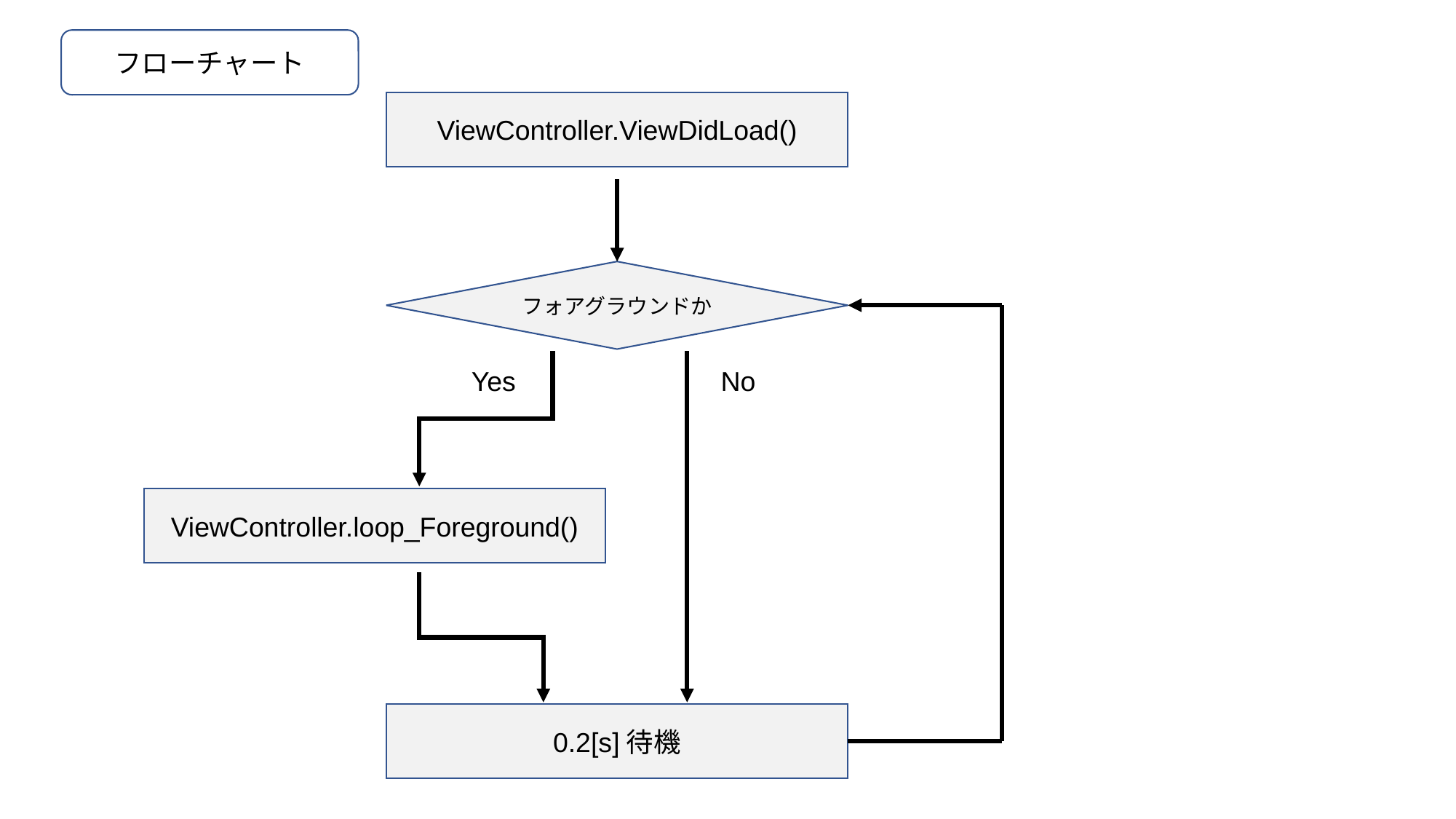

フローチャート
ViewController.ViewDidLoad()
フォアグラウンドか
Yes
No
ViewController.loop_Foreground()
0.2[s]待機